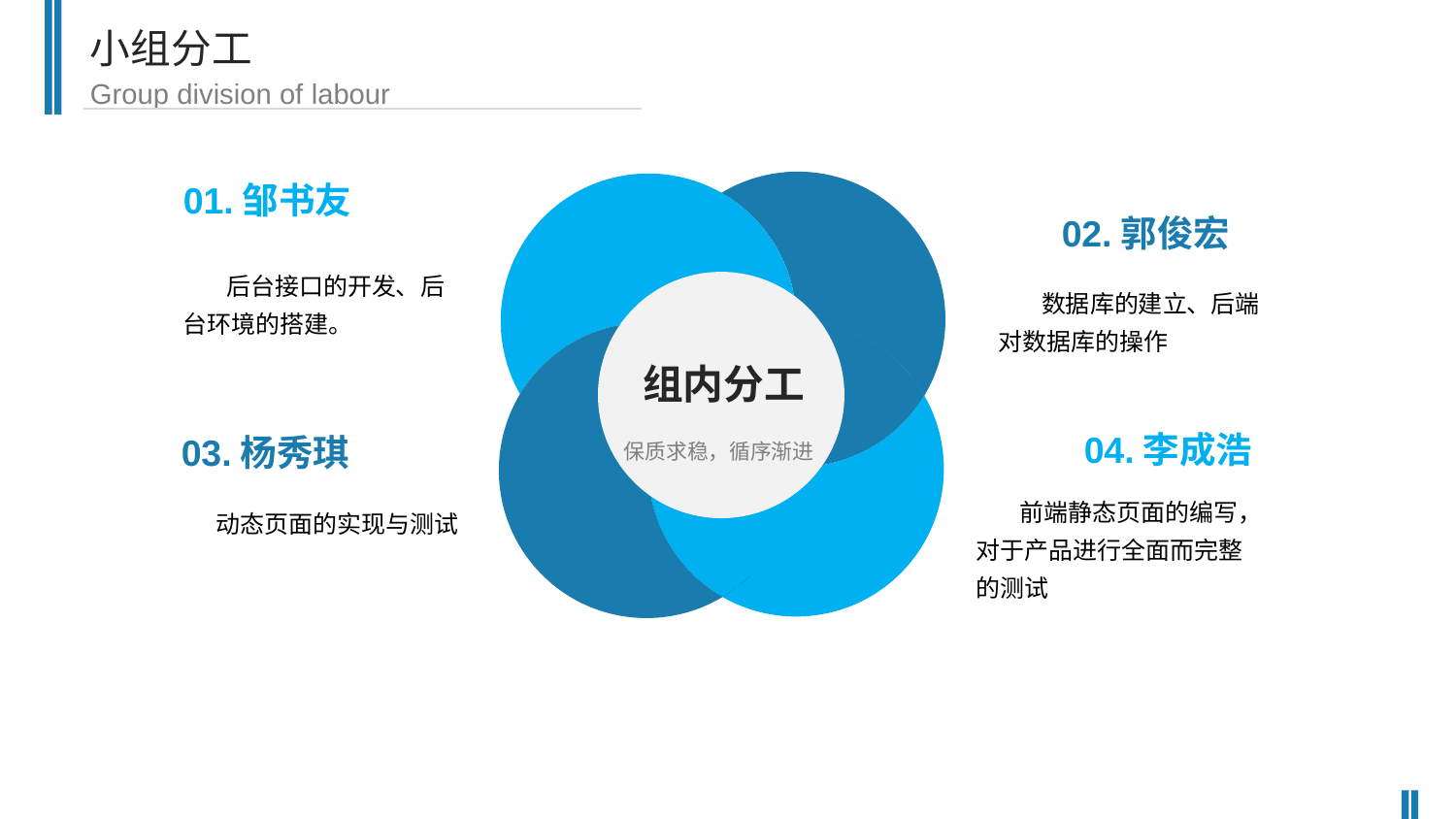

小组分工
Group division of labour

01.邹书友
02.郭俊宏
       后台接口的开发、后台环境的搭建。

       数据库的建立、后端对数据库的操作
组内分工
04.李成浩
03.杨秀琪
保质求稳，循序渐进
       前端静态页面的编写，对于产品进行全面而完整的测试
     动态页面的实现与测试